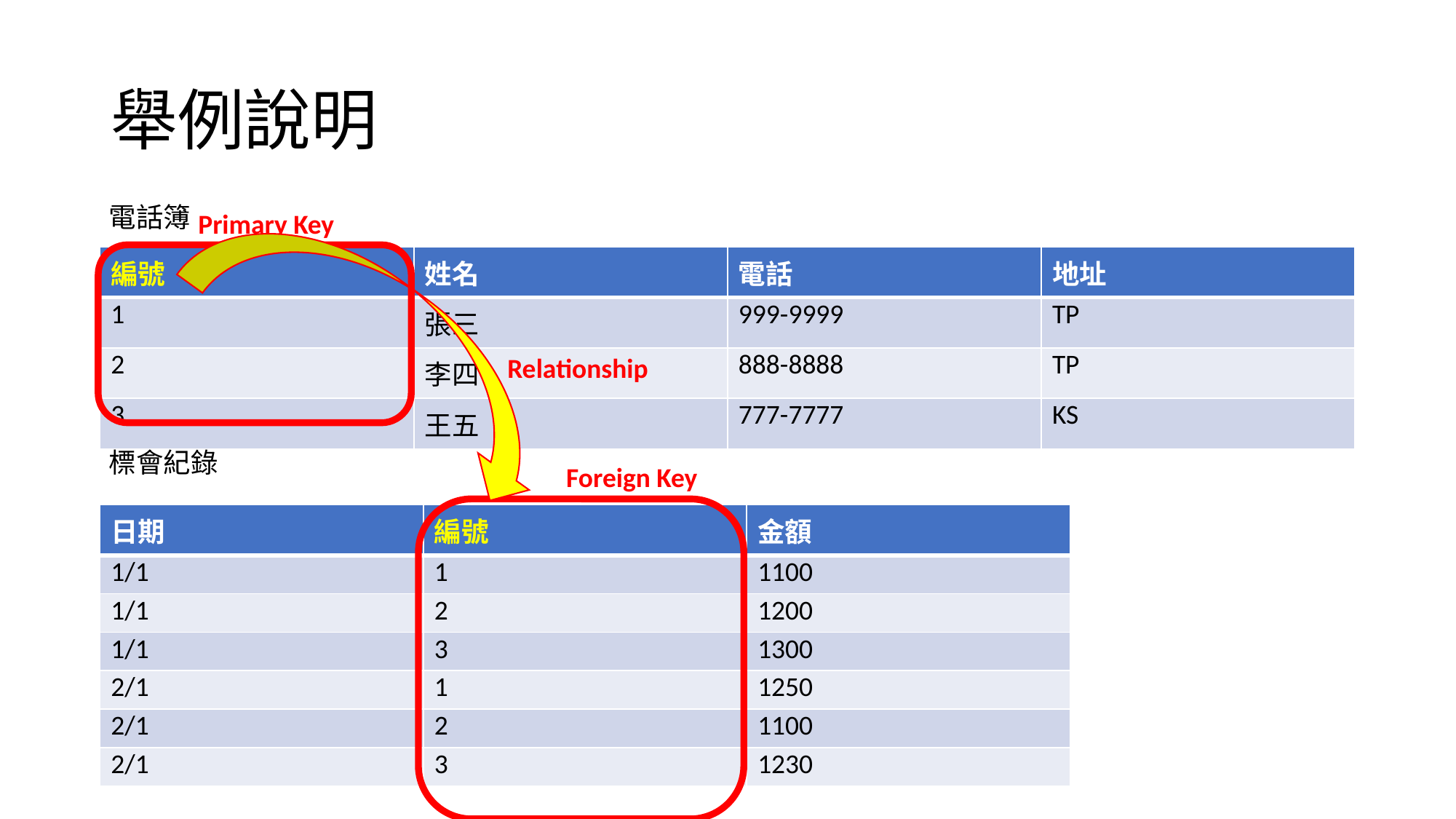

# 舉例說明
電話簿
Primary Key

| 編號 | 姓名 | 電話 | 地址 |
| --- | --- | --- | --- |
| 1 | 張三 | 999-9999 | TP |
| 2 | 李四 | 888-8888 | TP |
| 3 | 王五 | 777-7777 | KS |

Relationship
標會紀錄
Foreign Key

| 日期 | 編號 | 金額 |
| --- | --- | --- |
| 1/1 | 1 | 1100 |
| 1/1 | 2 | 1200 |
| 1/1 | 3 | 1300 |
| 2/1 | 1 | 1250 |
| 2/1 | 2 | 1100 |
| 2/1 | 3 | 1230 |